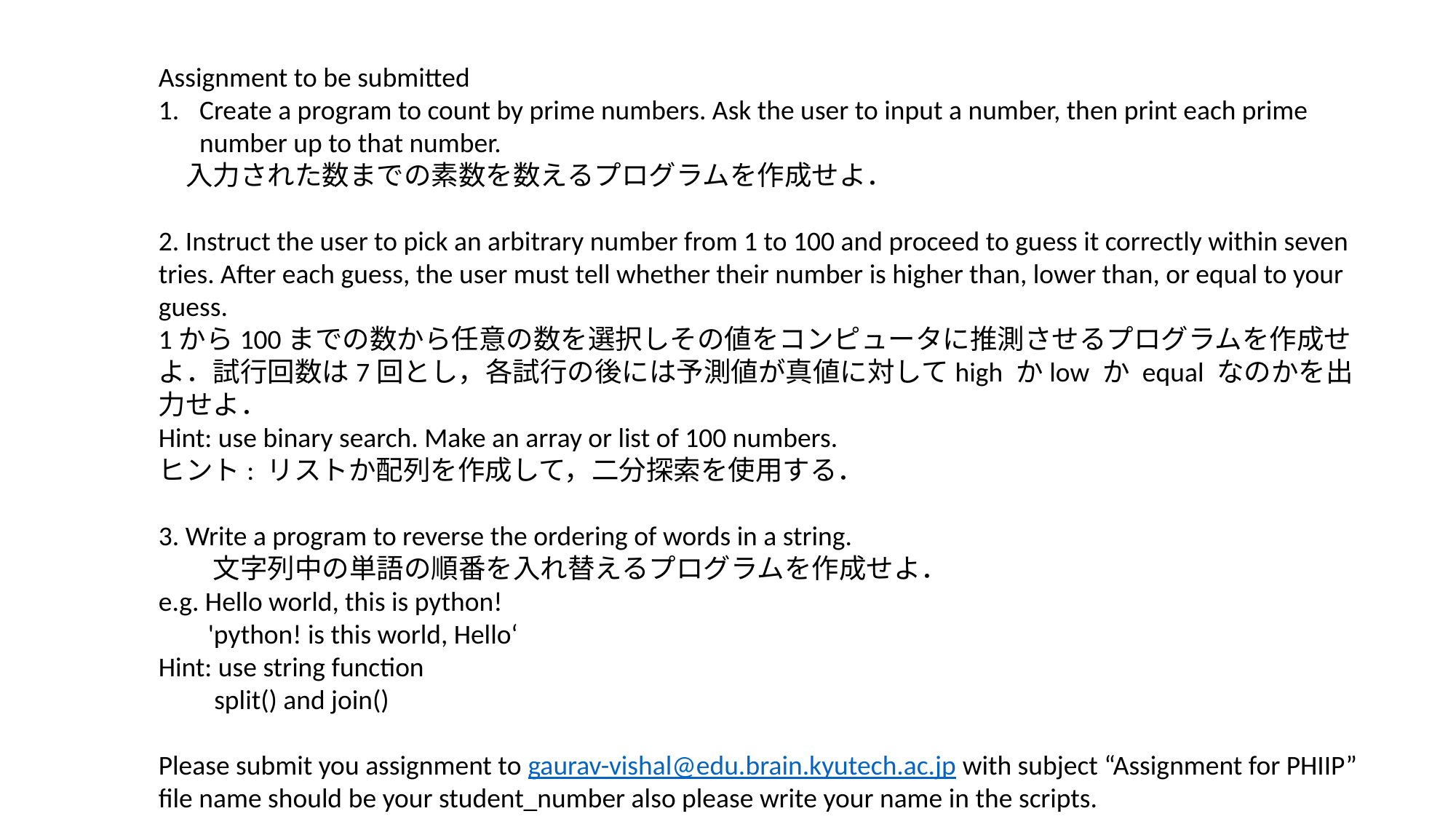

Assignment to be submitted
Create a program to count by prime numbers. Ask the user to input a number, then print each prime number up to that number.
　入力された数までの素数を数えるプログラムを作成せよ．

2. Instruct the user to pick an arbitrary number from 1 to 100 and proceed to guess it correctly within seven tries. After each guess, the user must tell whether their number is higher than, lower than, or equal to your guess.
1から100までの数から任意の数を選択しその値をコンピュータに推測させるプログラムを作成せよ．試行回数は7回とし，各試行の後には予測値が真値に対してhigh かlow か equal なのかを出力せよ．
Hint: use binary search. Make an array or list of 100 numbers.
ヒント: リストか配列を作成して，二分探索を使用する．

3. Write a program to reverse the ordering of words in a string.
　　文字列中の単語の順番を入れ替えるプログラムを作成せよ．
e.g. Hello world, this is python!
        'python! is this world, Hello‘
Hint: use string function
         split() and join()

Please submit you assignment to gaurav-vishal@edu.brain.kyutech.ac.jp with subject “Assignment for PHIIP” file name should be your student_number also please write your name in the scripts.